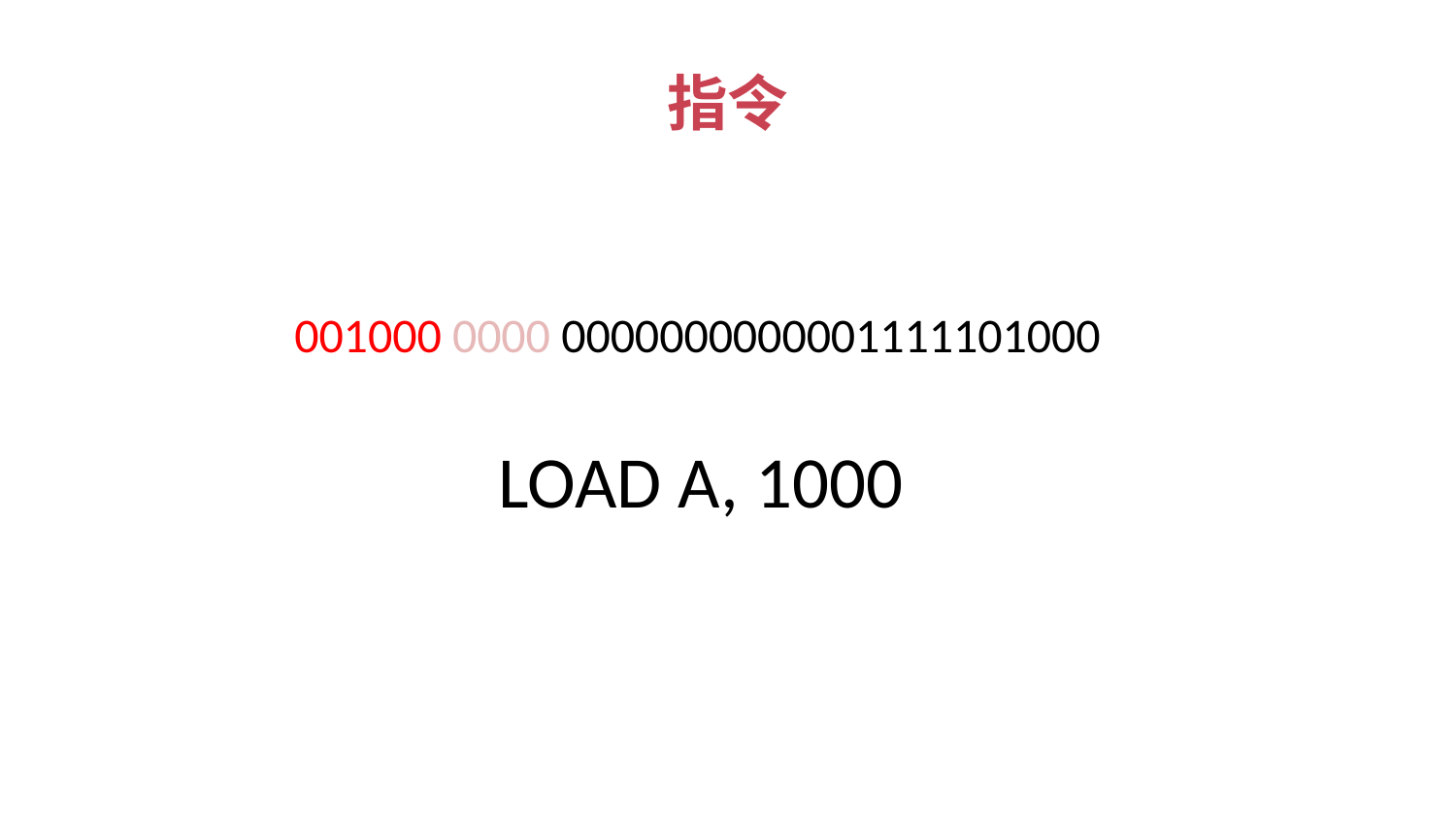

# 指令
001000 0000 0000000000001111101000
LOAD A, 1000